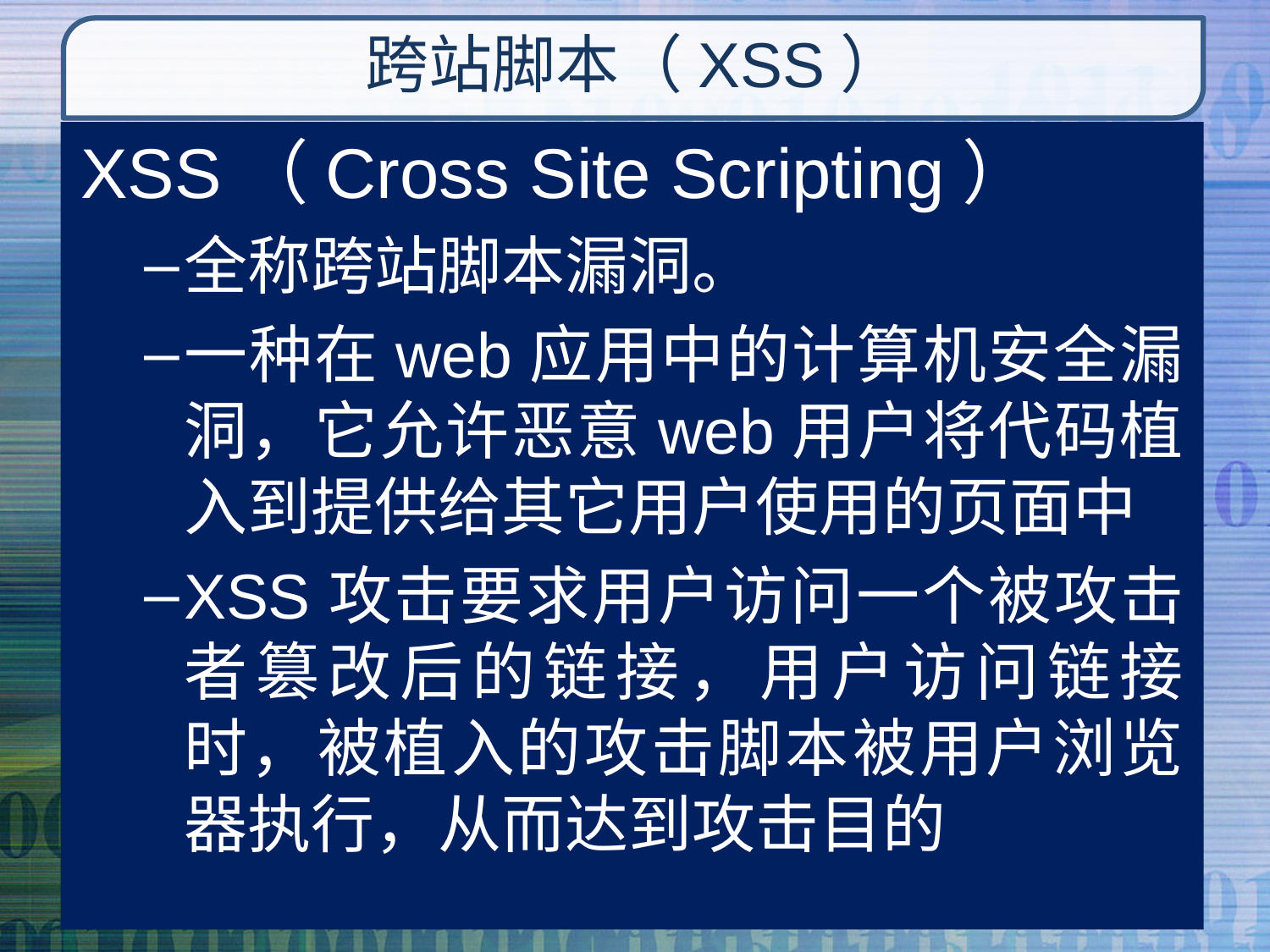

# 跨站脚本（XSS）
XSS（Cross Site Scripting）
全称跨站脚本漏洞。
一种在web应用中的计算机安全漏洞，它允许恶意web用户将代码植入到提供给其它用户使用的页面中
XSS攻击要求用户访问一个被攻击者篡改后的链接，用户访问链接时，被植入的攻击脚本被用户浏览器执行，从而达到攻击目的